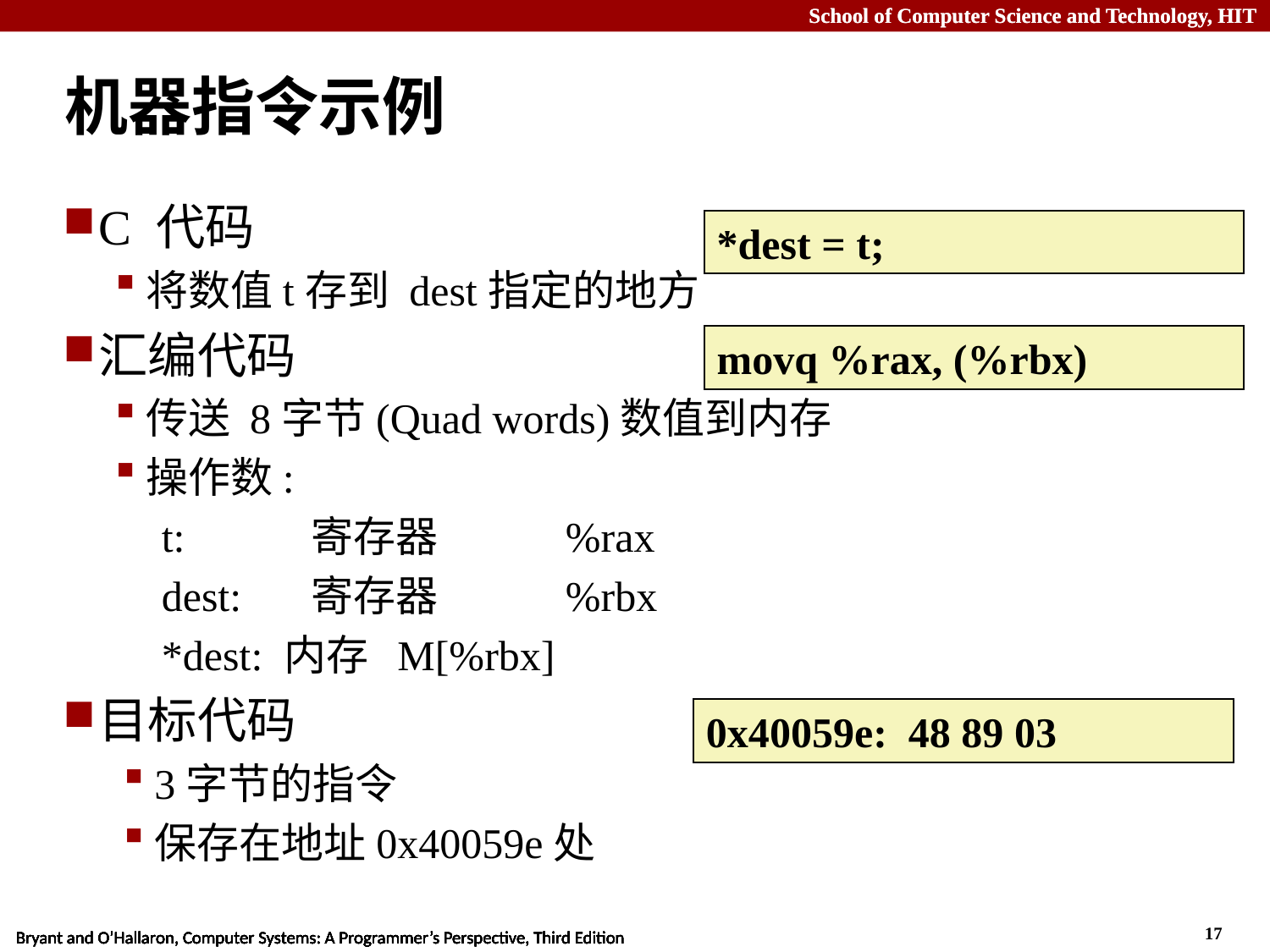

# 机器指令示例
C 代码
将数值t存到 dest指定的地方
汇编代码
传送 8字节(Quad words)数值到内存
操作数:
t:	寄存器	%rax
dest:	寄存器	%rbx
*dest: 内存  M[%rbx]
目标代码
3字节的指令
保存在地址0x40059e处
*dest = t;
movq %rax, (%rbx)
0x40059e:  48 89 03